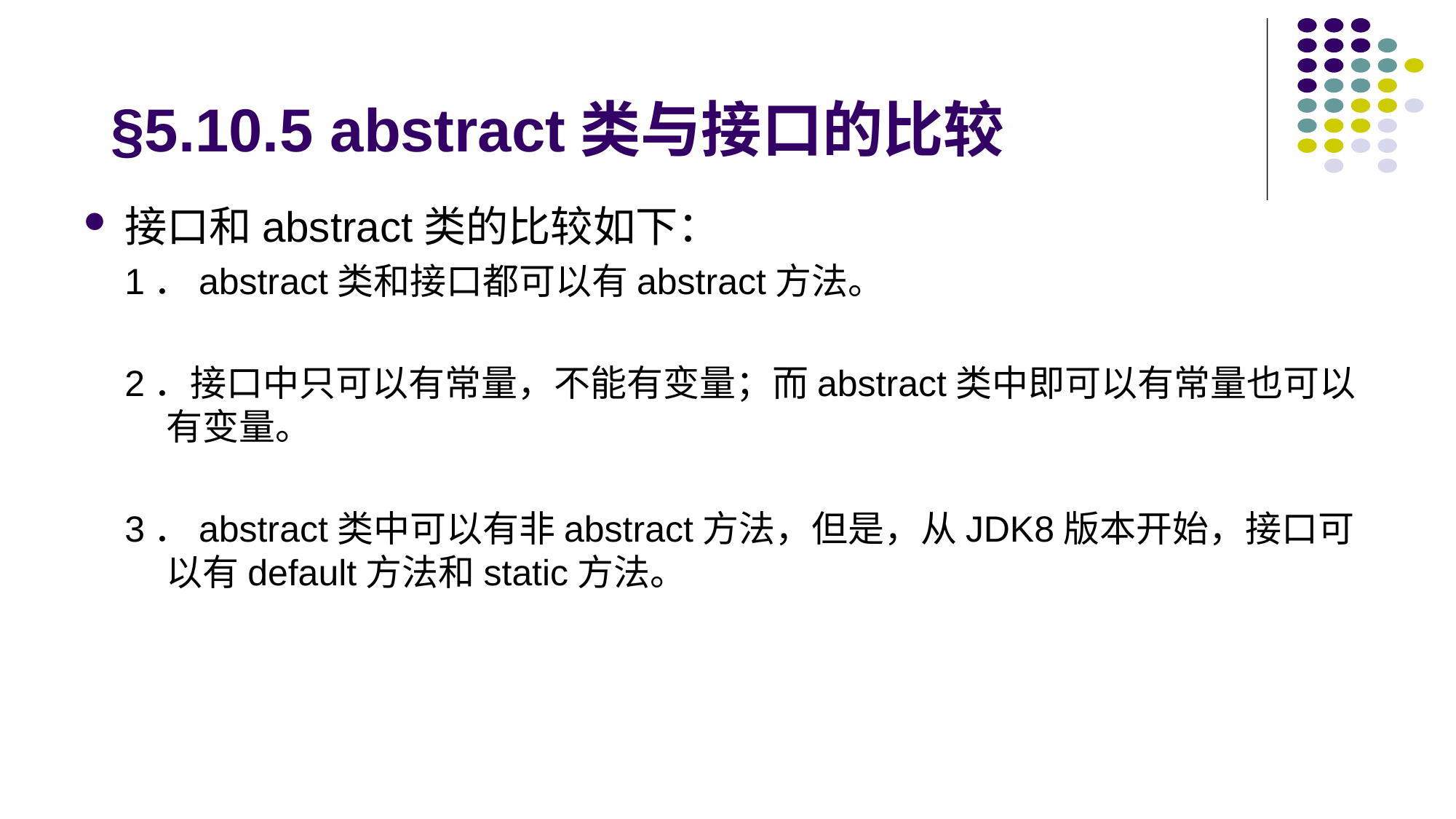

# §5.10.5 abstract类与接口的比较
接口和abstract类的比较如下：
1．abstract类和接口都可以有abstract方法。

2．接口中只可以有常量，不能有变量；而abstract类中即可以有常量也可以有变量。

3．abstract类中可以有非abstract方法，但是，从JDK8版本开始，接口可以有default方法和static方法。
106